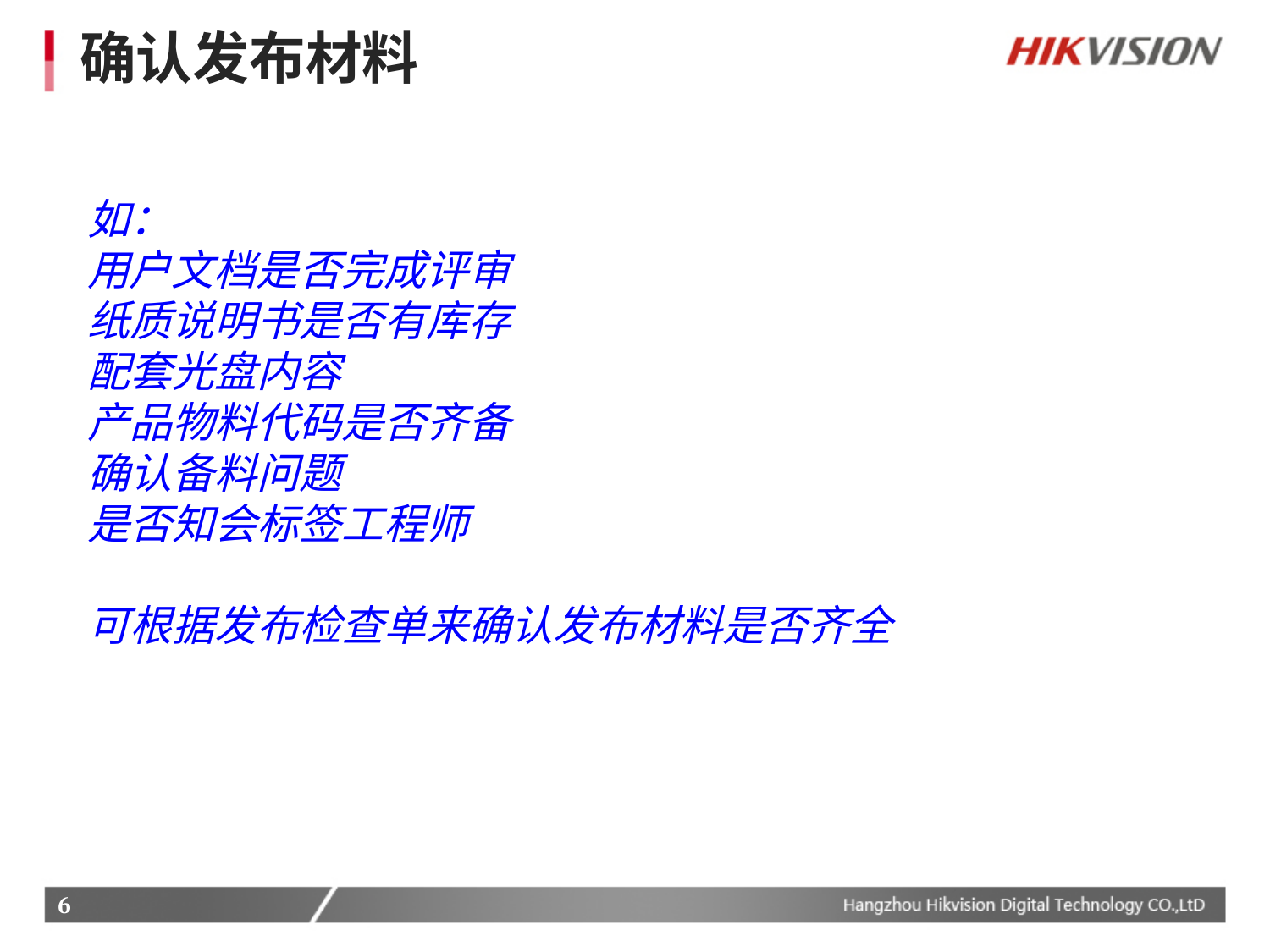

确认发布材料
如：
用户文档是否完成评审
纸质说明书是否有库存
配套光盘内容
产品物料代码是否齐备
确认备料问题
是否知会标签工程师

可根据发布检查单来确认发布材料是否齐全
6